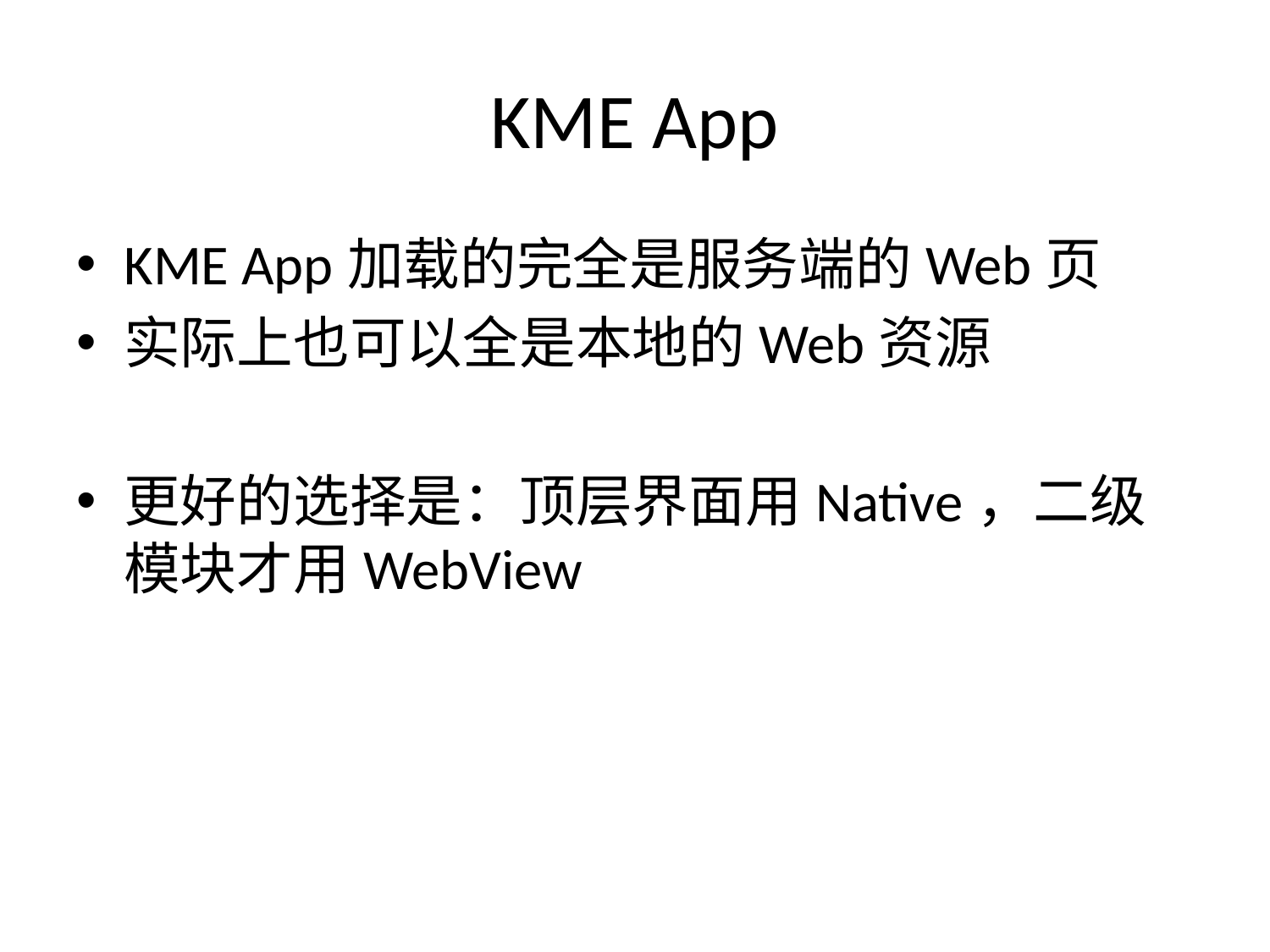

# KME App
KME App加载的完全是服务端的Web页
实际上也可以全是本地的Web资源

更好的选择是：顶层界面用Native，二级模块才用WebView